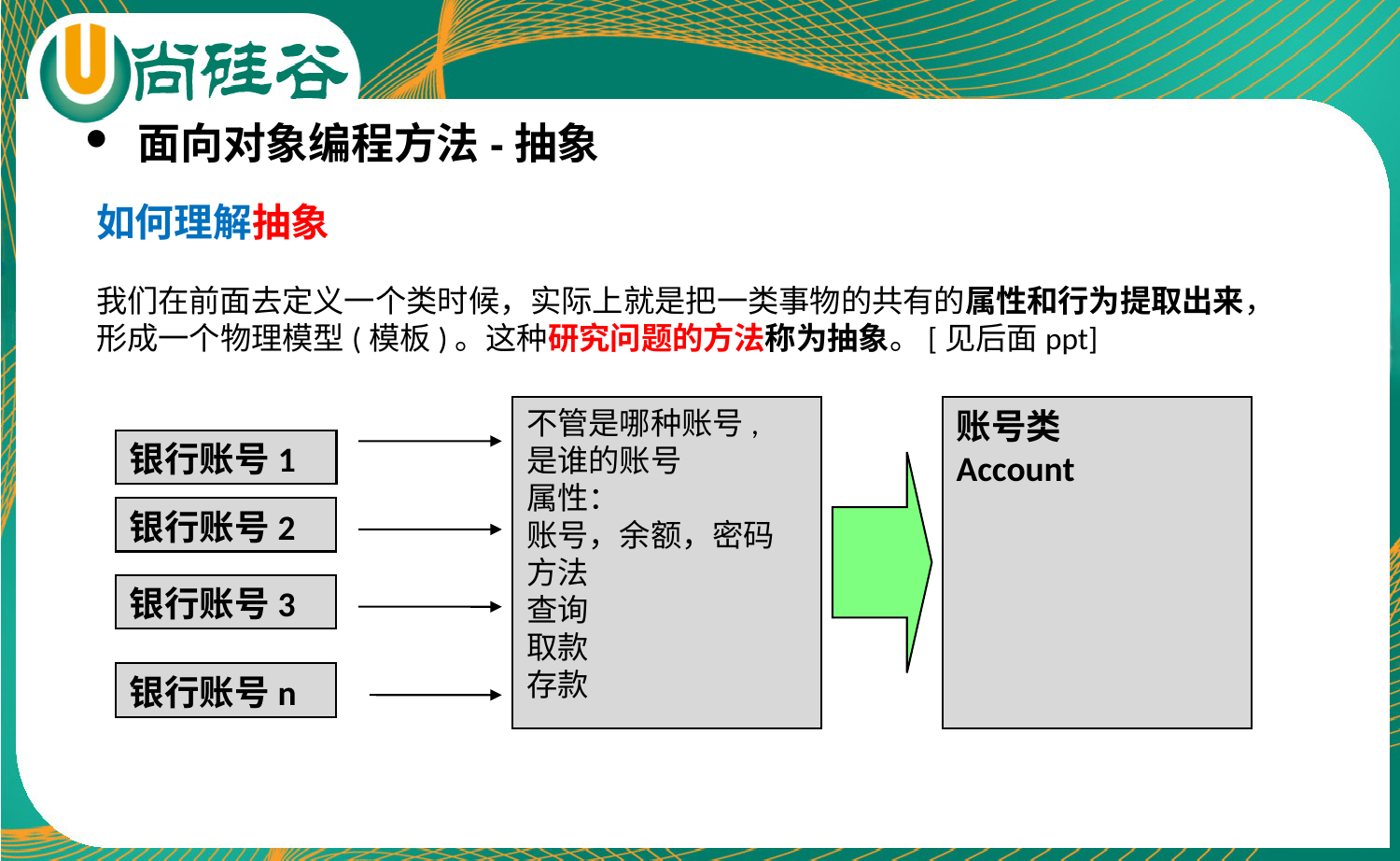

面向对象编程方法-抽象

如何理解抽象

我们在前面去定义一个类时候，实际上就是把一类事物的共有的属性和行为提取出来，形成一个物理模型(模板)。这种研究问题的方法称为抽象。[见后面ppt]

不管是哪种账号,
是谁的账号
属性：
账号，余额，密码
方法
查询
取款
存款
账号类
Account
银行账号1

银行账号2

银行账号3

银行账号n